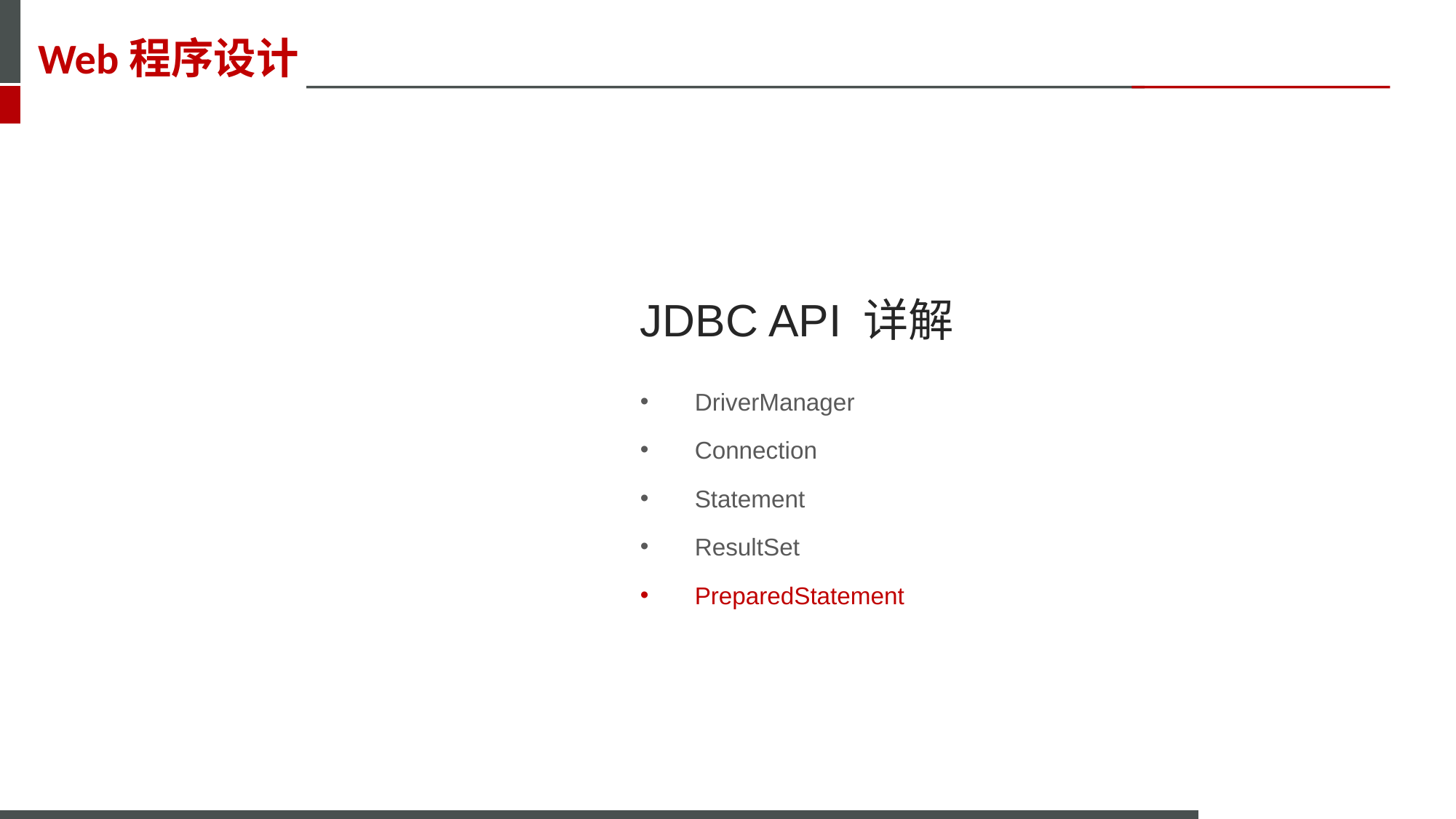

# JDBC API 详解
03
DriverManager
Connection
Statement
ResultSet
PreparedStatement